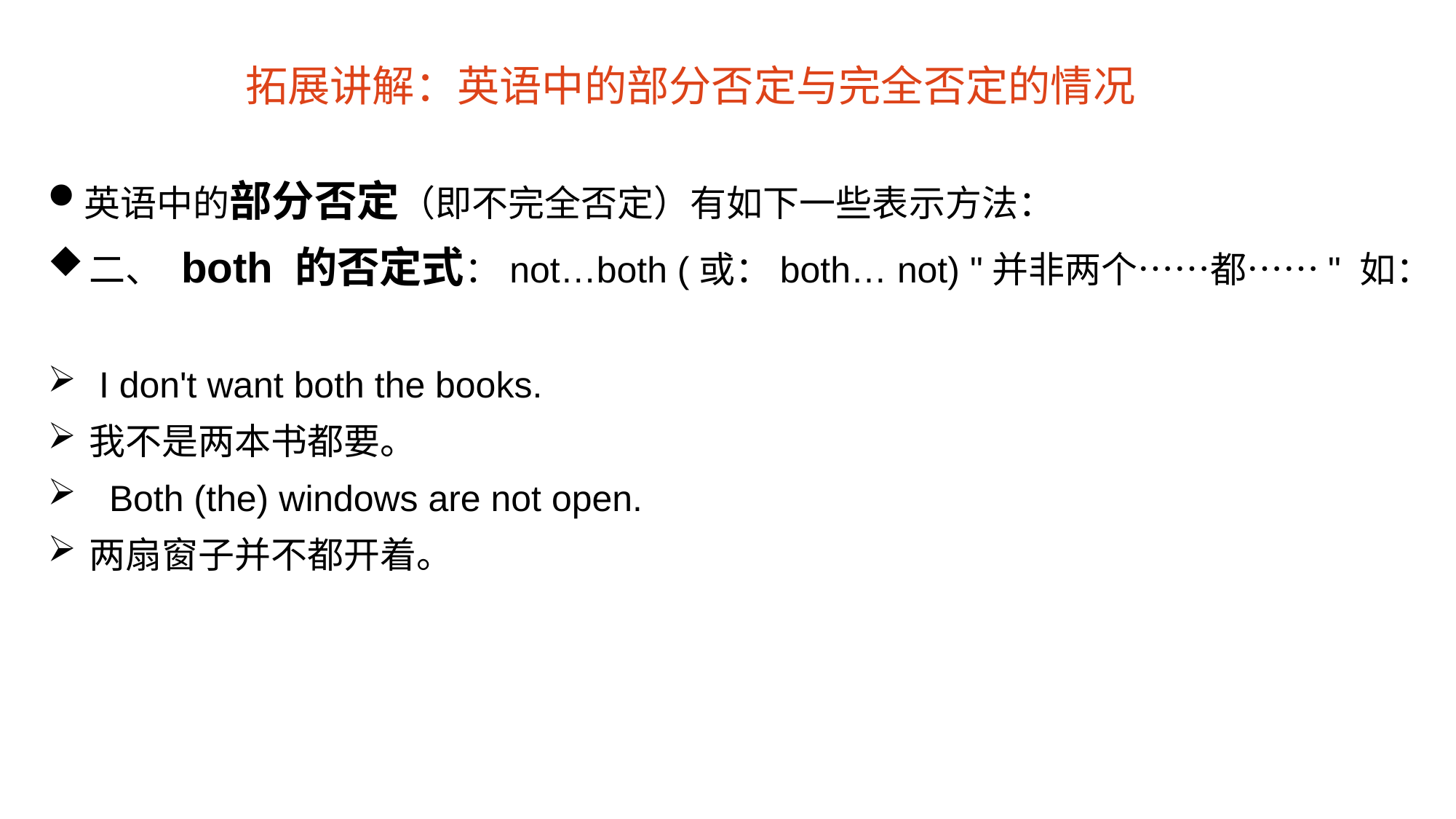

拓展讲解：英语中的部分否定与完全否定的情况
英语中的部分否定（即不完全否定）有如下一些表示方法：
二、 both 的否定式：not…both (或：both… not) "并非两个……都……" 如：
 I don't want both the books.
我不是两本书都要。
  Both (the) windows are not open.
两扇窗子并不都开着。